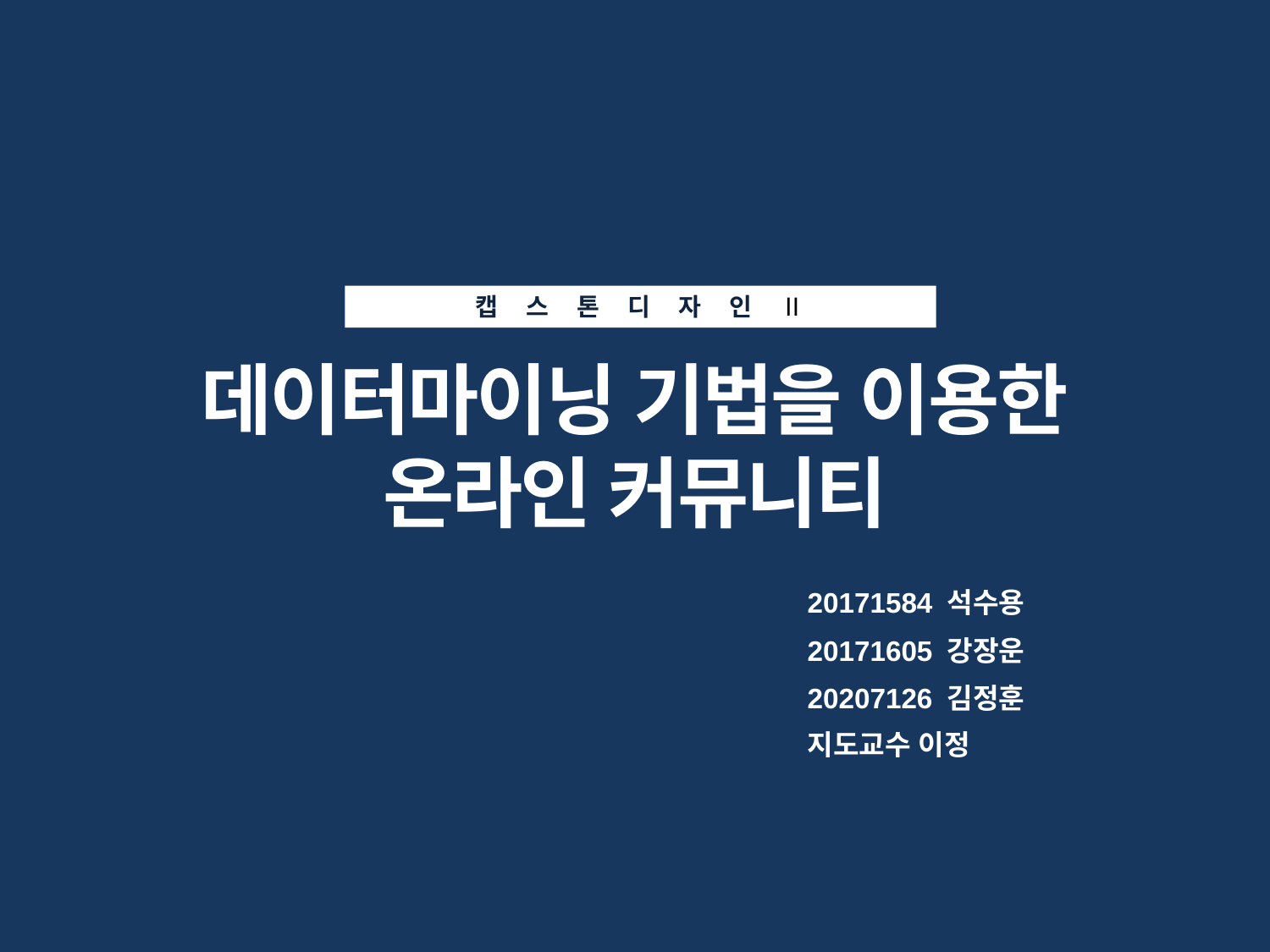

캡    스    톤    디    자    인    Ⅱ
데이터마이닝 기법을 이용한
온라인 커뮤니티
20171584 석수용
20171605 강장운
20207126 김정훈
지도교수 이정